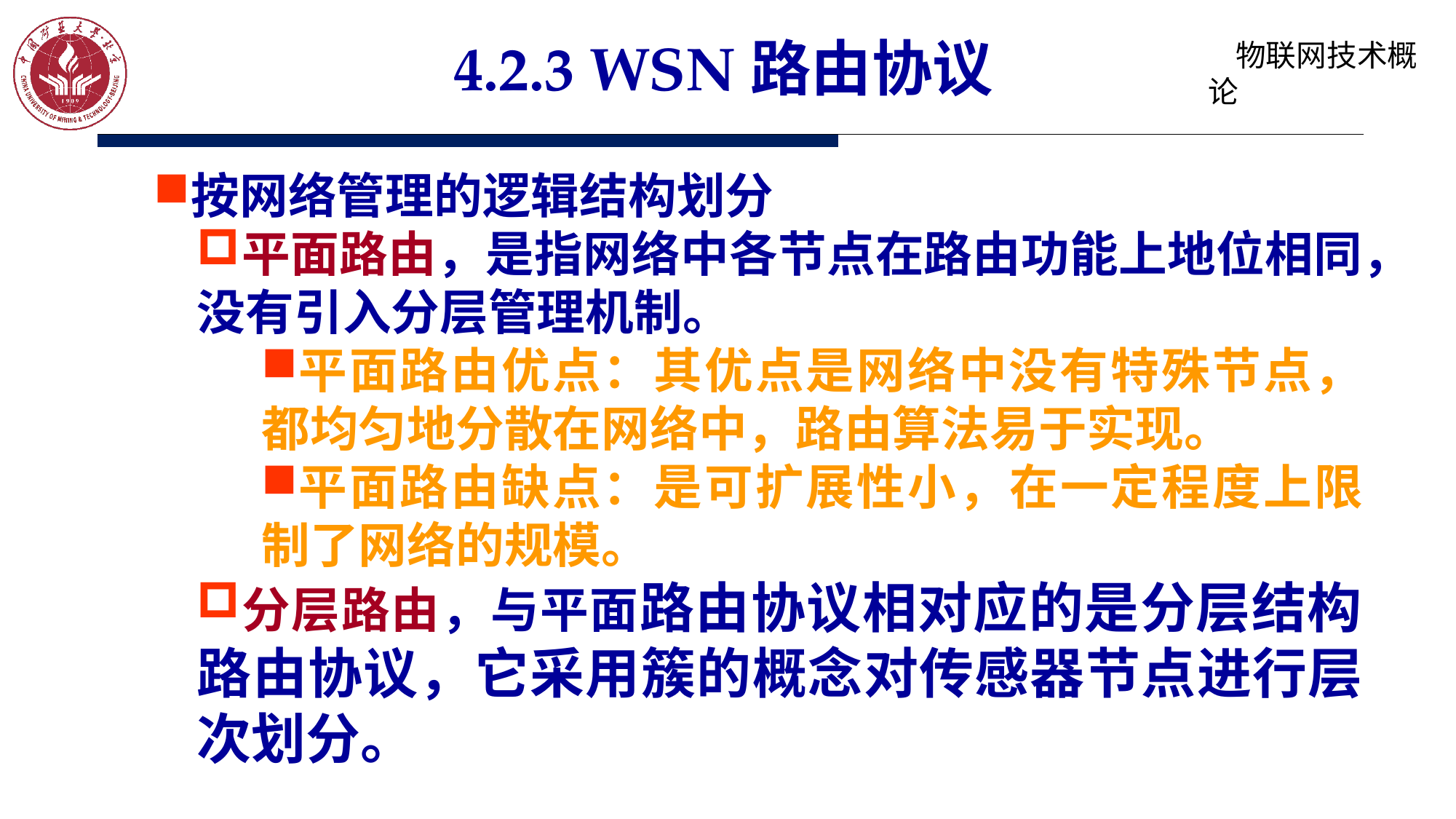

# 4.2.3 WSN路由协议
按网络管理的逻辑结构划分
平面路由，是指网络中各节点在路由功能上地位相同，没有引入分层管理机制。
平面路由优点：其优点是网络中没有特殊节点，都均匀地分散在网络中，路由算法易于实现。
平面路由缺点：是可扩展性小，在一定程度上限制了网络的规模。
分层路由，与平面路由协议相对应的是分层结构路由协议，它采用簇的概念对传感器节点进行层次划分。